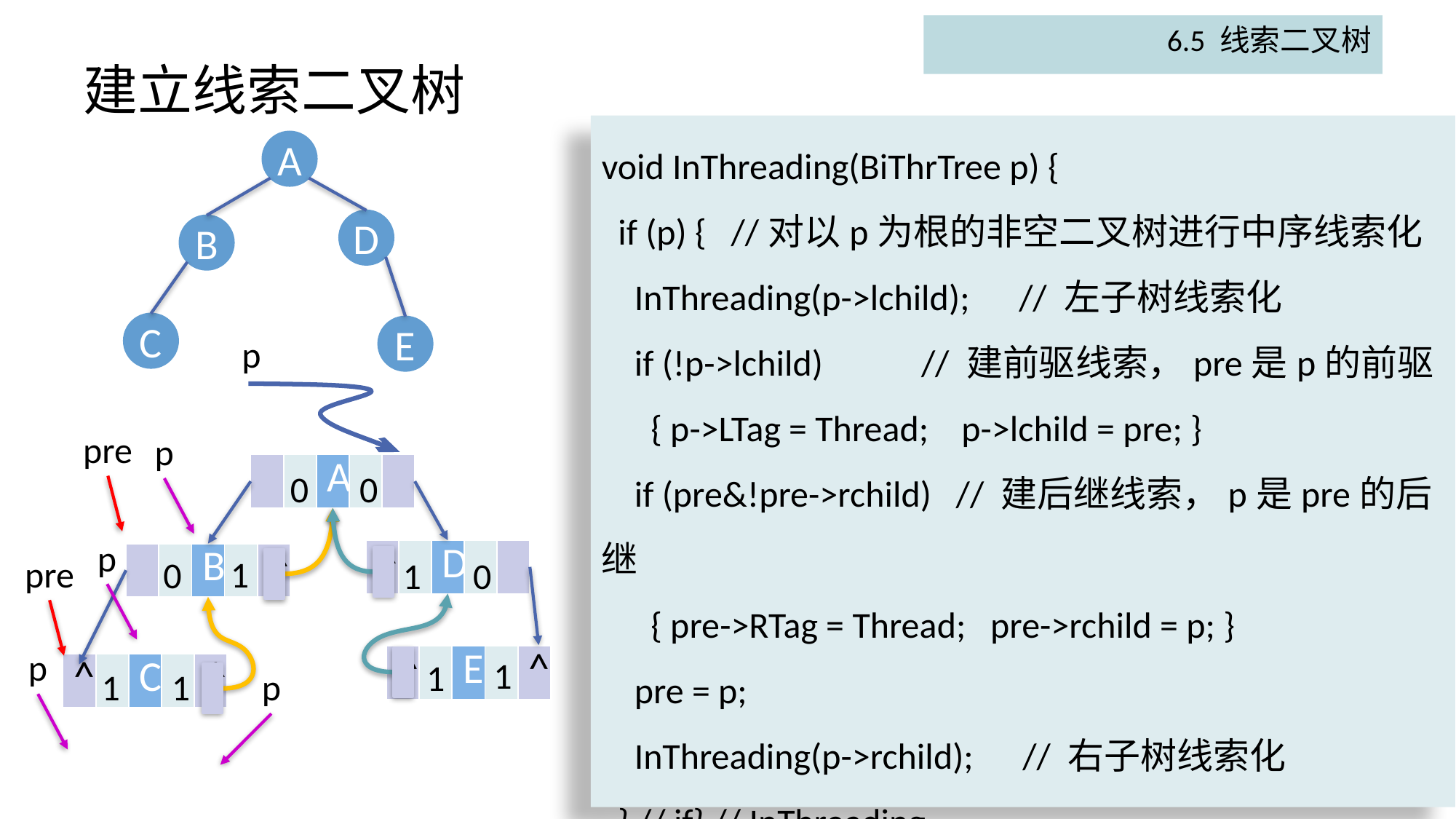

6.5 线索二叉树
# 建立线索二叉树
void InThreading(BiThrTree p) {
  if (p) {   //对以p为根的非空二叉树进行中序线索化
    InThreading(p->lchild);      // 左子树线索化
    if (!p->lchild)            // 建前驱线索，pre是p的前驱
      { p->LTag = Thread;    p->lchild = pre; }
    if (pre&!pre->rchild)   // 建后继线索，p是pre的后继
      { pre->RTag = Thread;   pre->rchild = p; }
    pre = p;
    InThreading(p->rchild);      // 右子树线索化
  } // if} // InThreading
A
D
B
C
E
p

pre
p
|  |  | A |  |  |
| --- | --- | --- | --- | --- |
0
0

p
| ^ |  | D |  |  |
| --- | --- | --- | --- | --- |
|  |  | B |  | ^ |
| --- | --- | --- | --- | --- |
pre
1
0
0
1

p
| ^ |  | E |  | ^ |
| --- | --- | --- | --- | --- |
1
1
| ^ |  | C |  | ^ |
| --- | --- | --- | --- | --- |
1
1
p